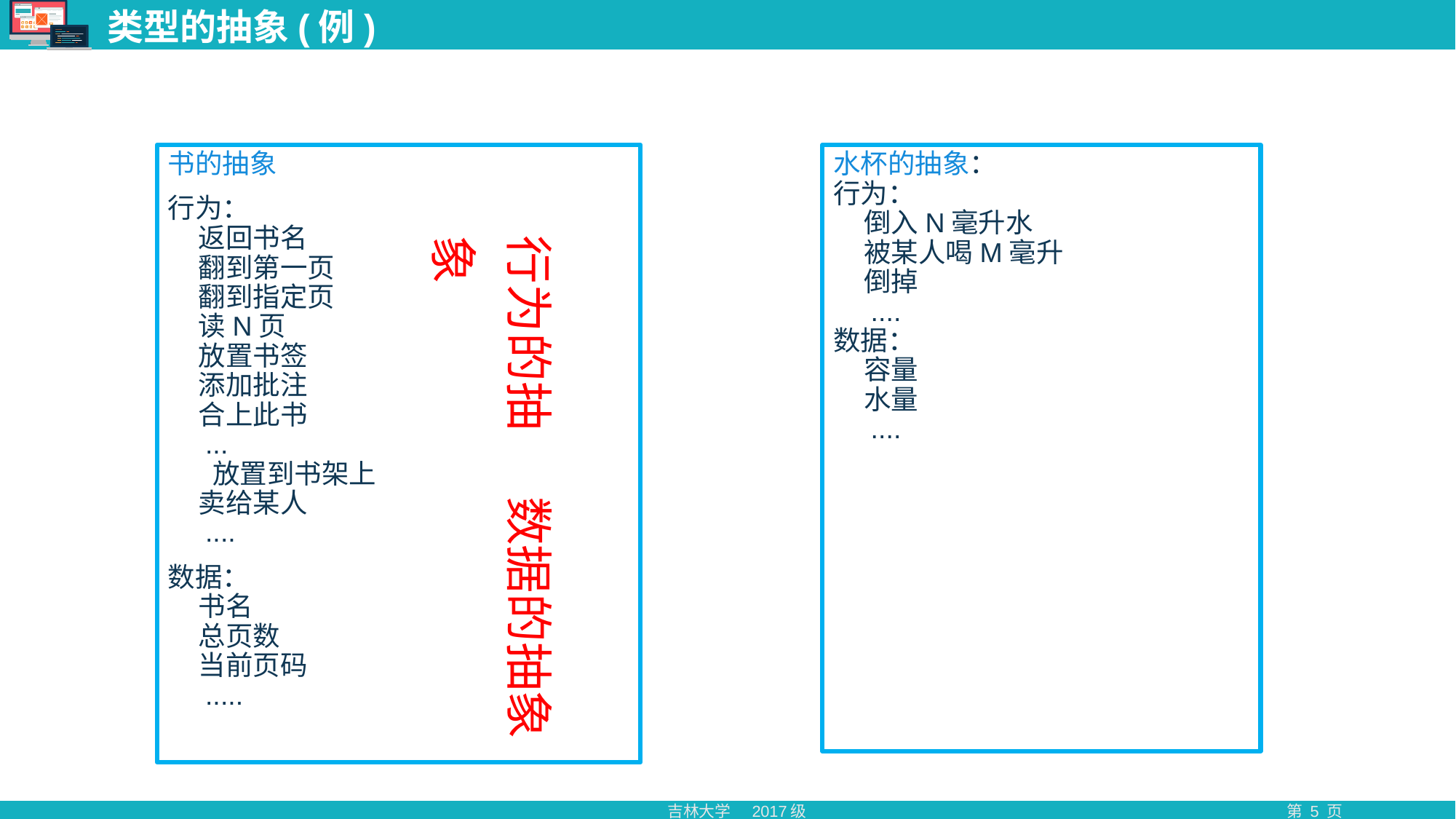

# 类型的抽象(例)
书的抽象
行为：
     返回书名
     翻到第一页
     翻到指定页
     读N页
     放置书签
     添加批注
     合上此书
     ...
     放置到书架上
     卖给某人
     ....
数据：
     书名
     总页数
     当前页码
     .....
水杯的抽象：
行为：
     倒入N毫升水
     被某人喝M毫升
     倒掉
     ....
数据：
     容量
     水量
     ....
行为的抽象
数据的抽象